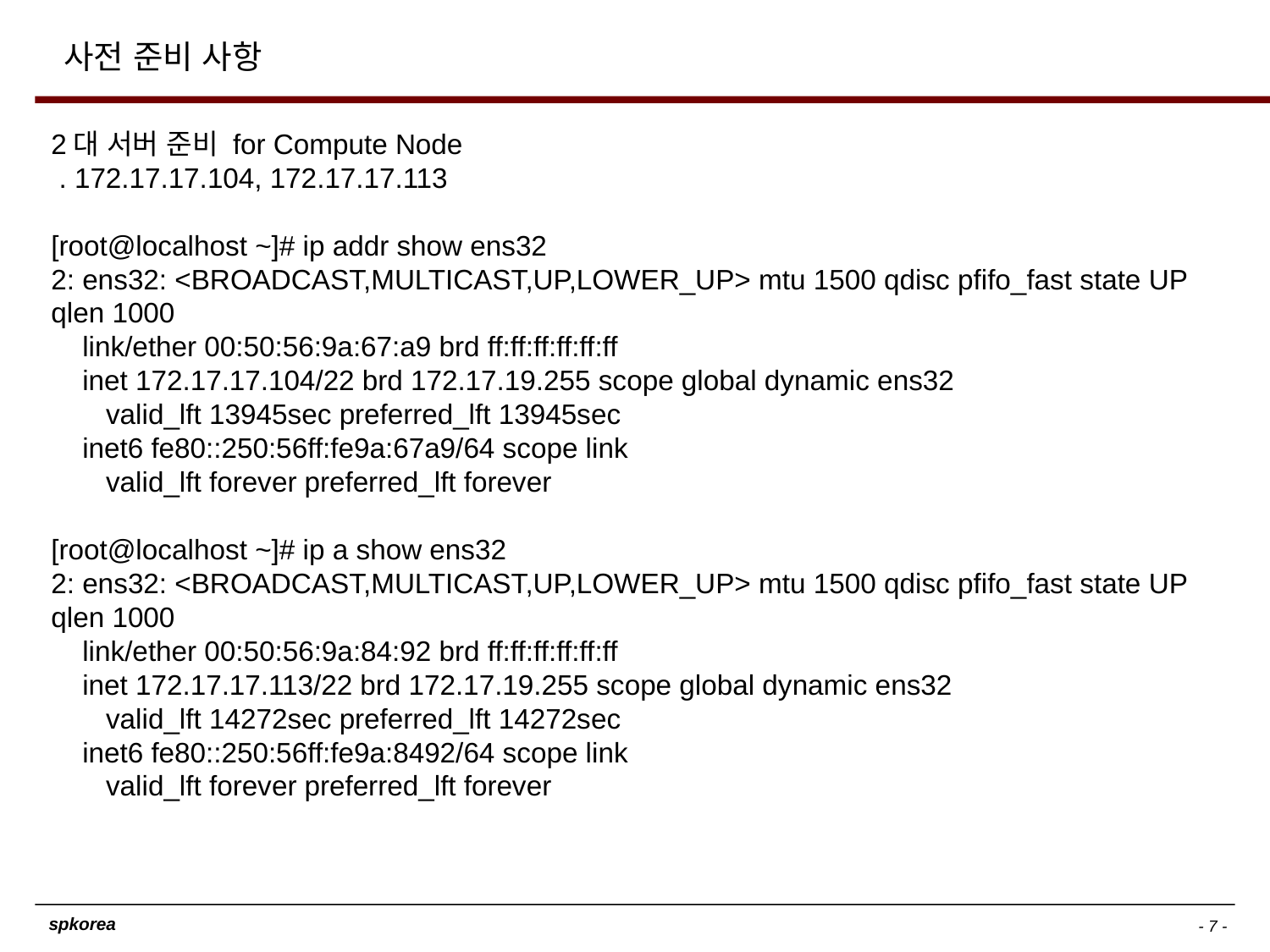

# 사전 준비 사항
2대 서버 준비 for Compute Node
 . 172.17.17.104, 172.17.17.113

[root@localhost ~]# ip addr show ens32
2: ens32: <BROADCAST,MULTICAST,UP,LOWER_UP> mtu 1500 qdisc pfifo_fast state UP qlen 1000
    link/ether 00:50:56:9a:67:a9 brd ff:ff:ff:ff:ff:ff
    inet 172.17.17.104/22 brd 172.17.19.255 scope global dynamic ens32
       valid_lft 13945sec preferred_lft 13945sec
    inet6 fe80::250:56ff:fe9a:67a9/64 scope link
       valid_lft forever preferred_lft forever

[root@localhost ~]# ip a show ens32
2: ens32: <BROADCAST,MULTICAST,UP,LOWER_UP> mtu 1500 qdisc pfifo_fast state UP qlen 1000
    link/ether 00:50:56:9a:84:92 brd ff:ff:ff:ff:ff:ff
    inet 172.17.17.113/22 brd 172.17.19.255 scope global dynamic ens32
       valid_lft 14272sec preferred_lft 14272sec
    inet6 fe80::250:56ff:fe9a:8492/64 scope link
       valid_lft forever preferred_lft forever